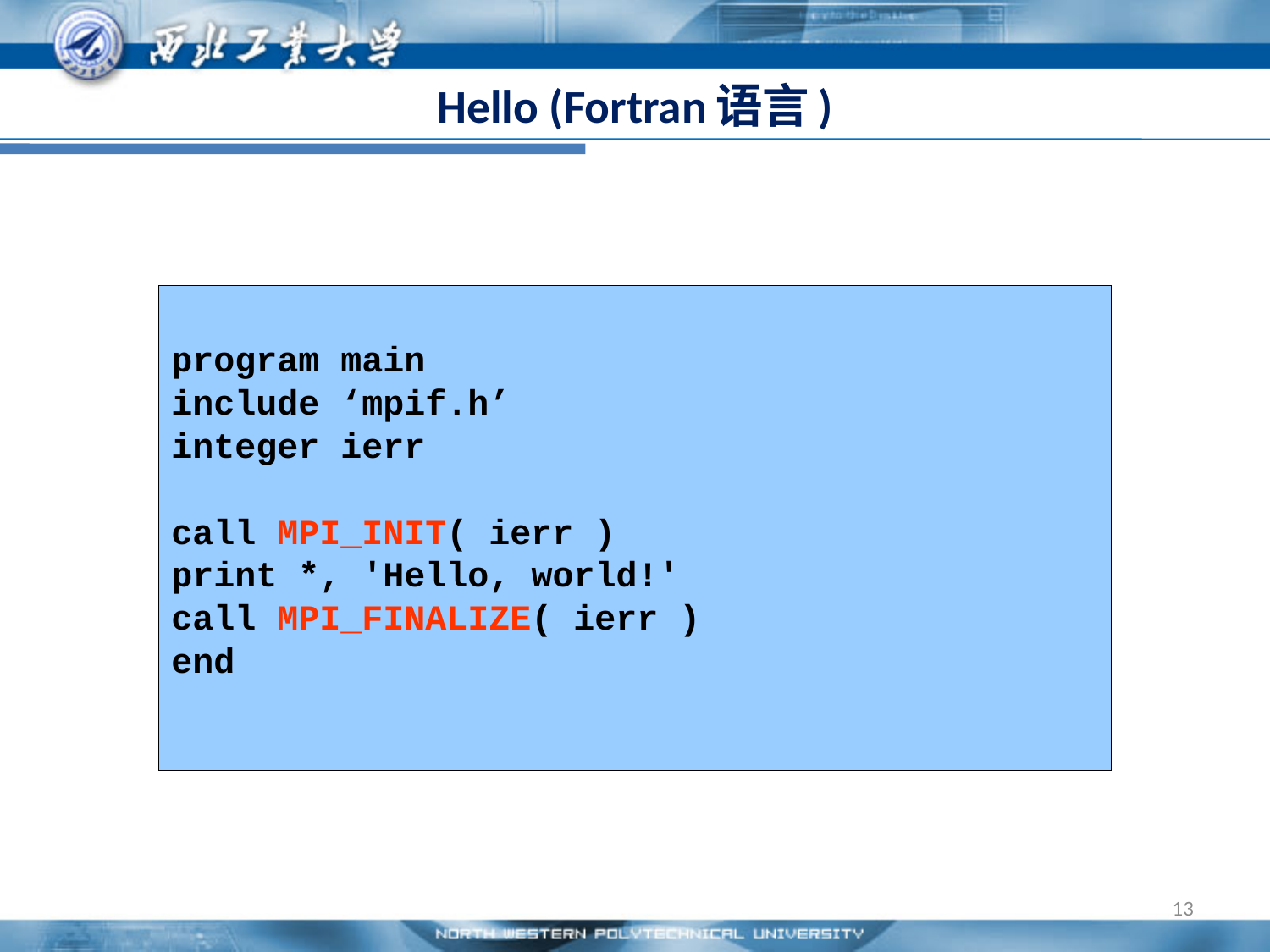

# Hello (Fortran语言)

program main
include ‘mpif.h’
integer ierr

call MPI_INIT( ierr )
print *, 'Hello, world!'
call MPI_FINALIZE( ierr )
end

13